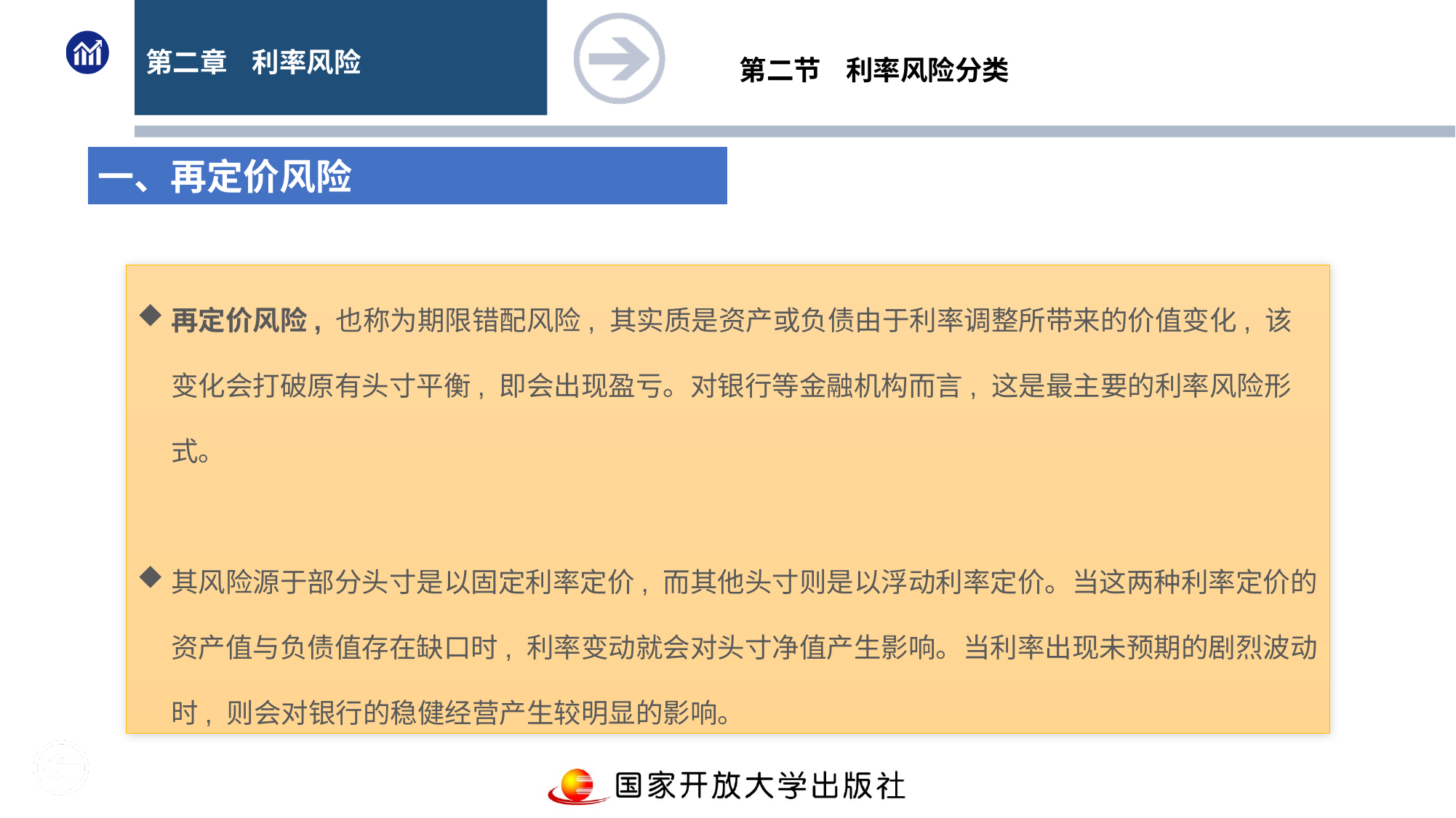

第二节    利率风险分类
第二章    利率风险
一、再定价风险
再定价风险, 也称为期限错配风险, 其实质是资产或负债由于利率调整所带来的价值变化, 该变化会打破原有头寸平衡, 即会出现盈亏。对银行等金融机构而言, 这是最主要的利率风险形式。

其风险源于部分头寸是以固定利率定价, 而其他头寸则是以浮动利率定价。当这两种利率定价的资产值与负债值存在缺口时, 利率变动就会对头寸净值产生影响。当利率出现未预期的剧烈波动时, 则会对银行的稳健经营产生较明显的影响。